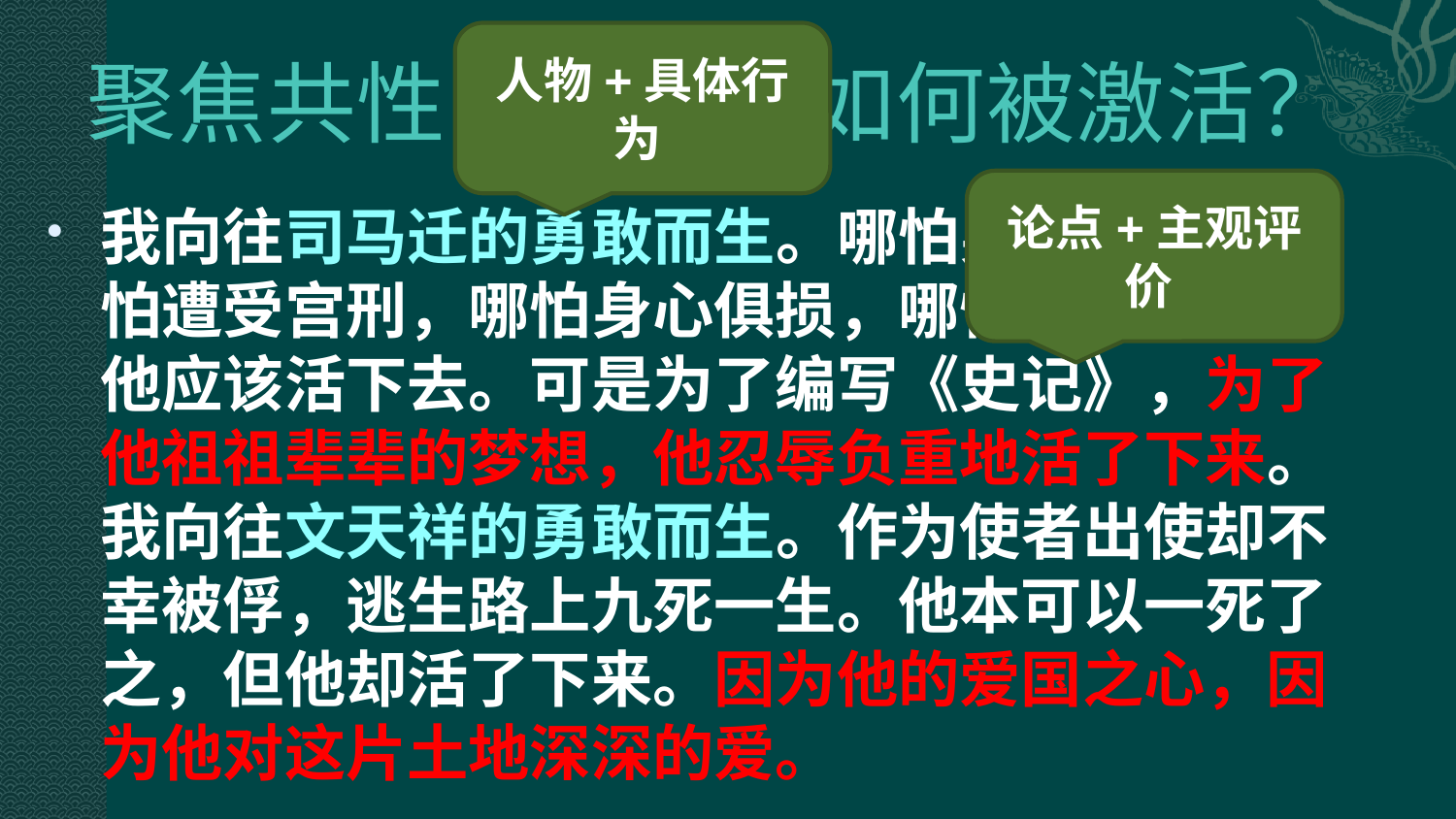

人物+具体行为
# 聚焦共性——素材如何被激活？
论点+主观评价
我向往司马迁的勇敢而生。哪怕身陷囹圄，哪怕遭受宫刑，哪怕身心俱损，哪怕没有人认为他应该活下去。可是为了编写《史记》，为了他祖祖辈辈的梦想，他忍辱负重地活了下来。我向往文天祥的勇敢而生。作为使者出使却不幸被俘，逃生路上九死一生。他本可以一死了之，但他却活了下来。因为他的爱国之心，因为他对这片土地深深的爱。